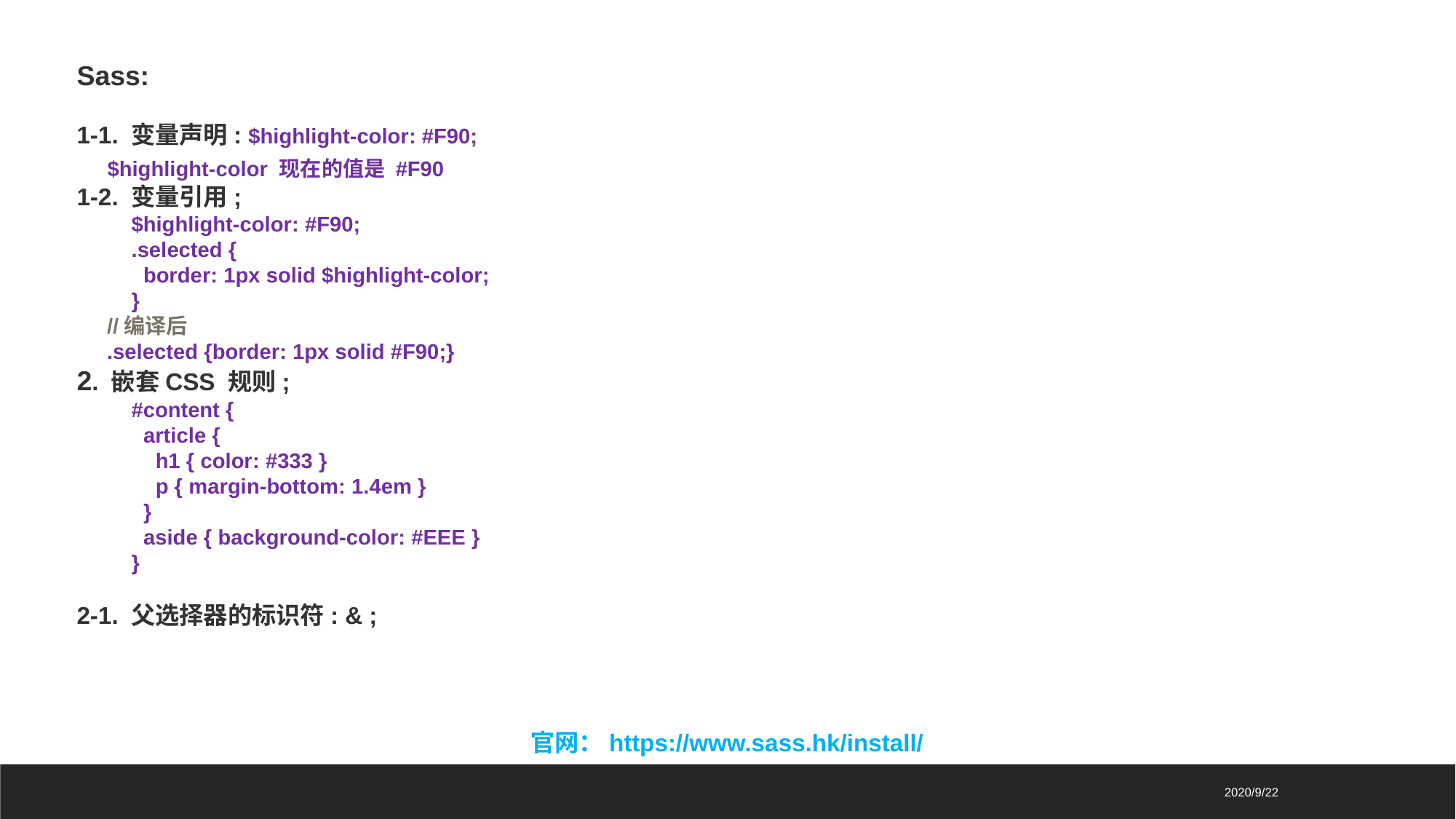

Sass:

1-1. 变量声明: $highlight-color: #F90;
    $highlight-color 现在的值是 #F90
1-2. 变量引用;
$highlight-color: #F90;
.selected {
  border: 1px solid $highlight-color;
}
     //编译后
     .selected {border: 1px solid #F90;}
2. 嵌套CSS 规则;
#content {
  article {
    h1 { color: #333 }
    p { margin-bottom: 1.4em }
  }
  aside { background-color: #EEE }
}

2-1. 父选择器的标识符: & ;
官网：https://www.sass.hk/install/
2020/9/22